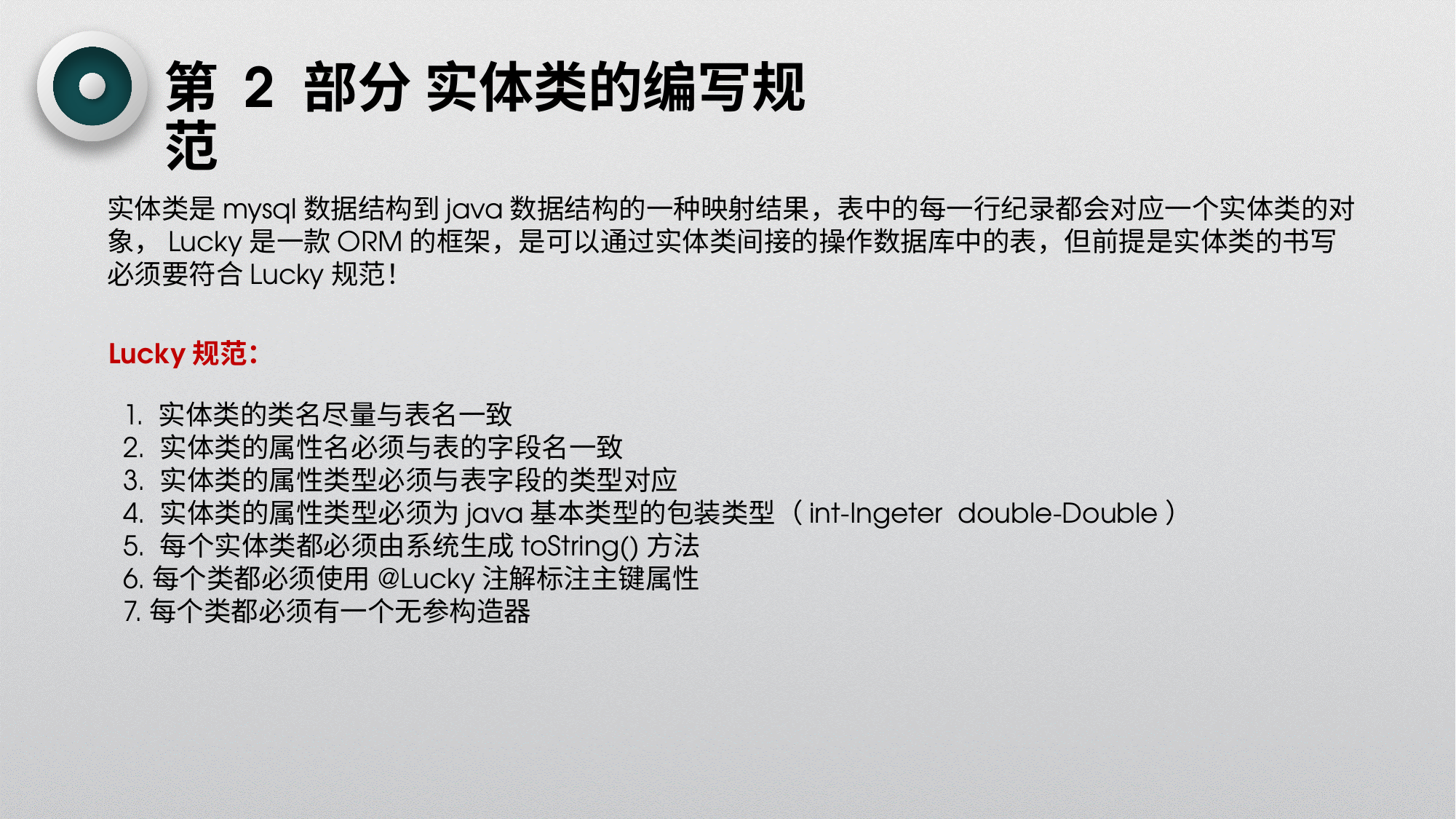

第 2 部分 实体类的编写规范
实体类是mysql数据结构到java数据结构的一种映射结果，表中的每一行纪录都会对应一个实体类的对象，Lucky是一款ORM的框架，是可以通过实体类间接的操作数据库中的表，但前提是实体类的书写必须要符合Lucky规范！
Lucky规范：
1. 实体类的类名尽量与表名一致
2. 实体类的属性名必须与表的字段名一致
3. 实体类的属性类型必须与表字段的类型对应
4. 实体类的属性类型必须为java基本类型的包装类型（int-Ingeter  double-Double）
5. 每个实体类都必须由系统生成toString()方法
6.每个类都必须使用@Lucky注解标注主键属性
7.每个类都必须有一个无参构造器